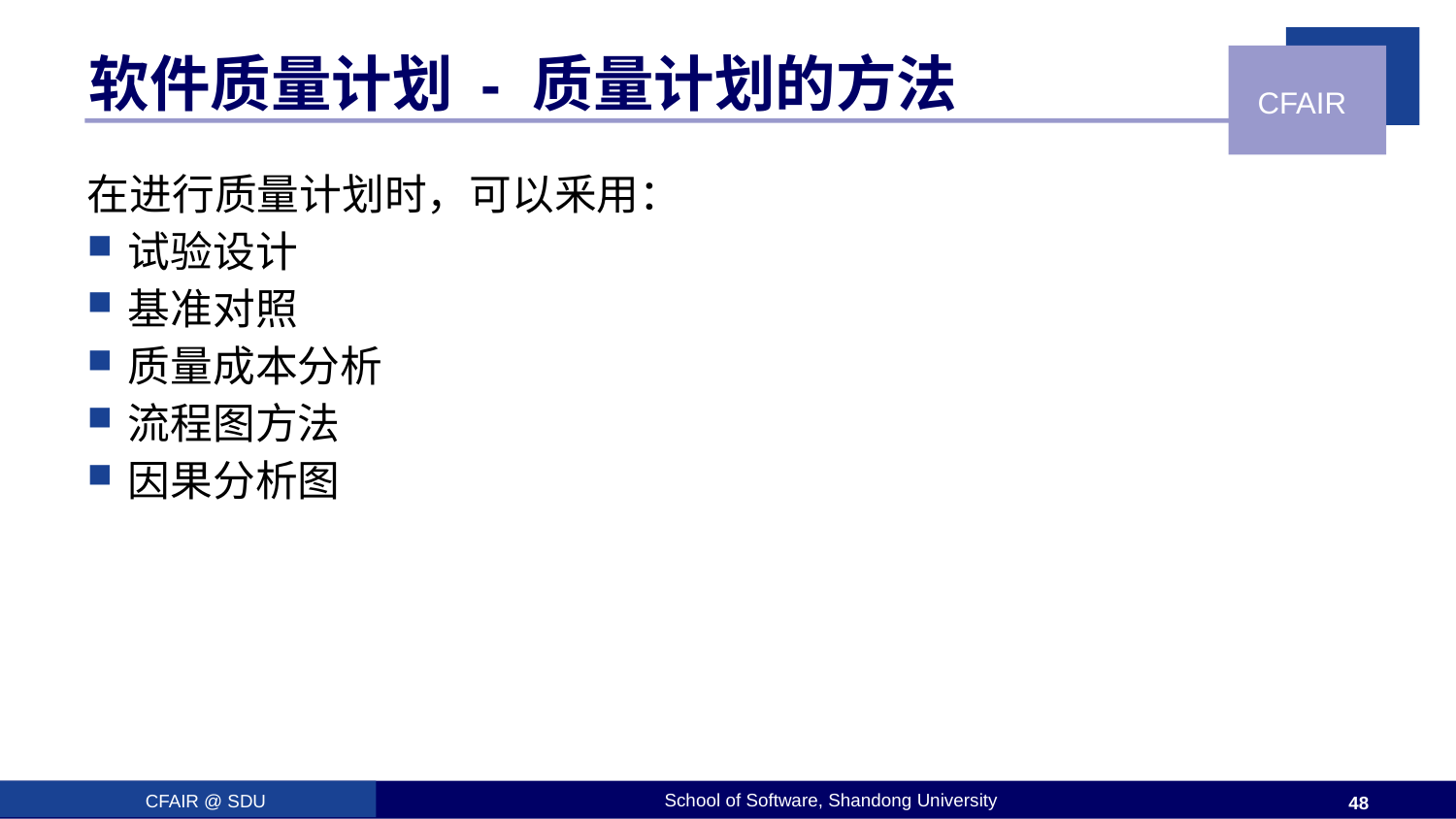

# 软件质量计划 - 质量计划的方法
在进行质量计划时，可以釆用：
试验设计
基准对照
质量成本分析
流程图方法
因果分析图